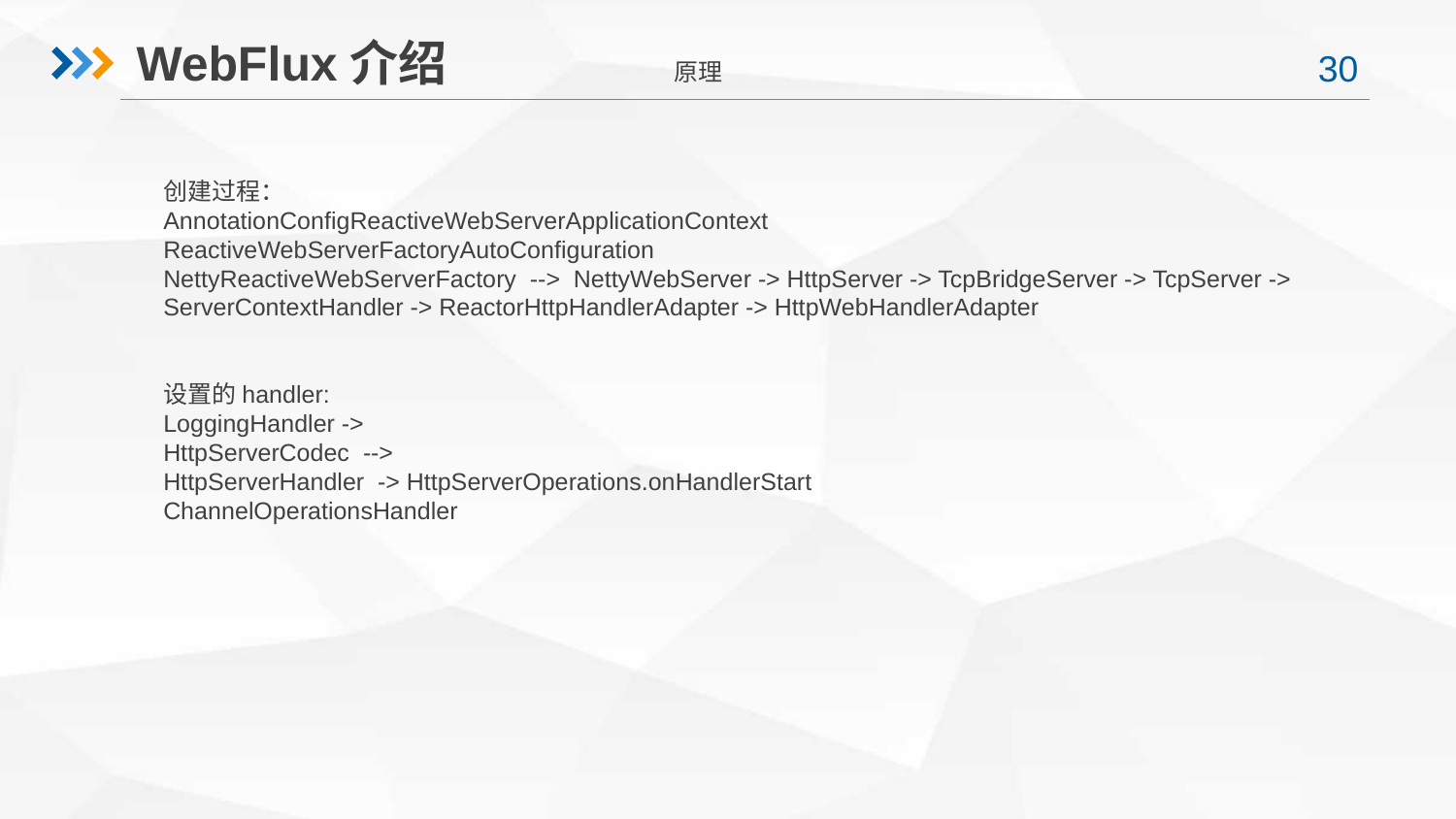

WebFlux介绍

原理
创建过程：
AnnotationConfigReactiveWebServerApplicationContext
ReactiveWebServerFactoryAutoConfiguration
NettyReactiveWebServerFactory  -->  NettyWebServer -> HttpServer -> TcpBridgeServer -> TcpServer ->
ServerContextHandler -> ReactorHttpHandlerAdapter -> HttpWebHandlerAdapter

设置的handler:
LoggingHandler ->
HttpServerCodec  -->
HttpServerHandler  -> HttpServerOperations.onHandlerStart
ChannelOperationsHandler